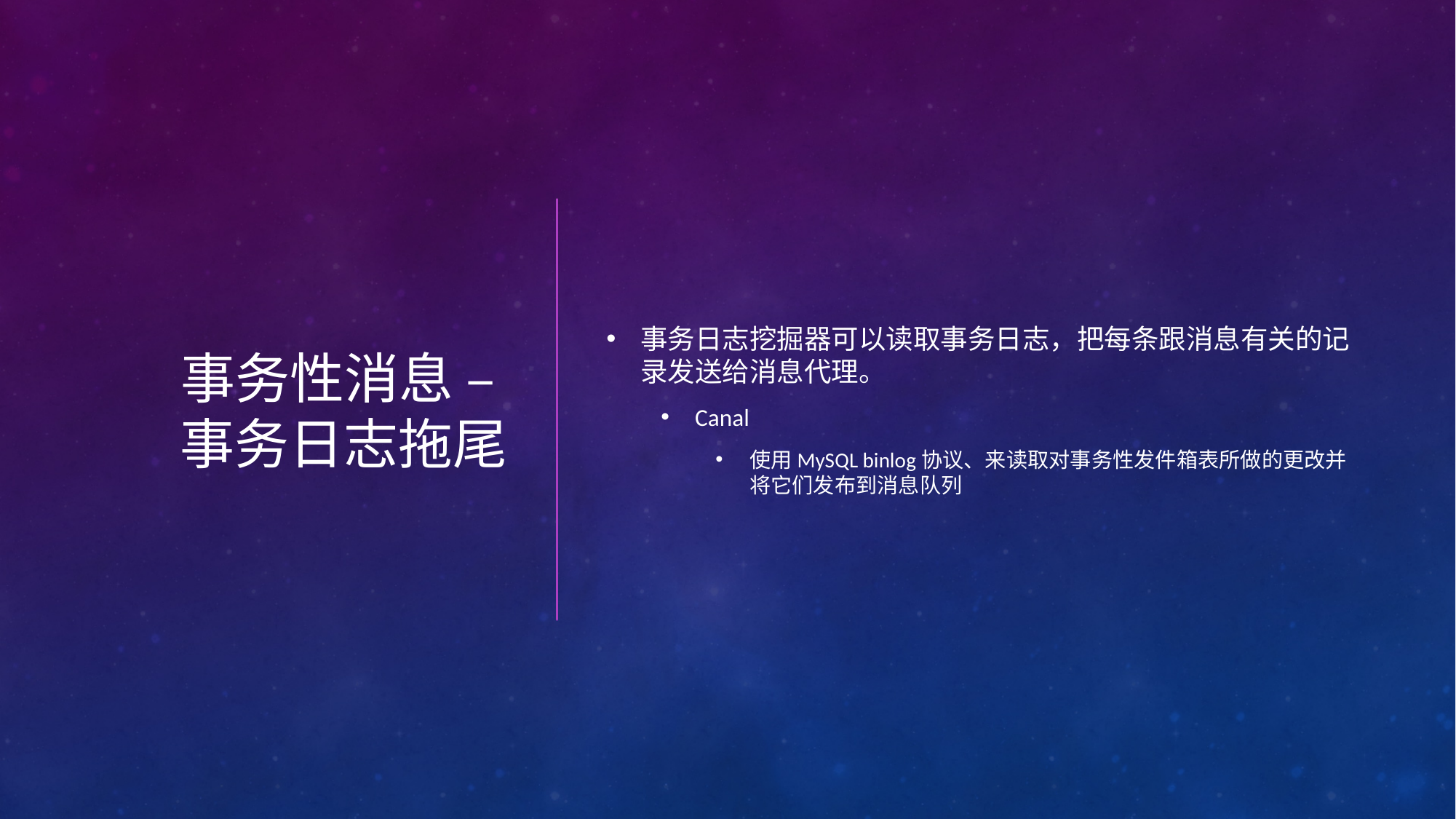

# 事务性消息 – 事务日志拖尾
事务日志挖掘器可以读取事务日志，把每条跟消息有关的记录发送给消息代理。
Canal
使用MySQL binlog协议、来读取对事务性发件箱表所做的更改并将它们发布到消息队列